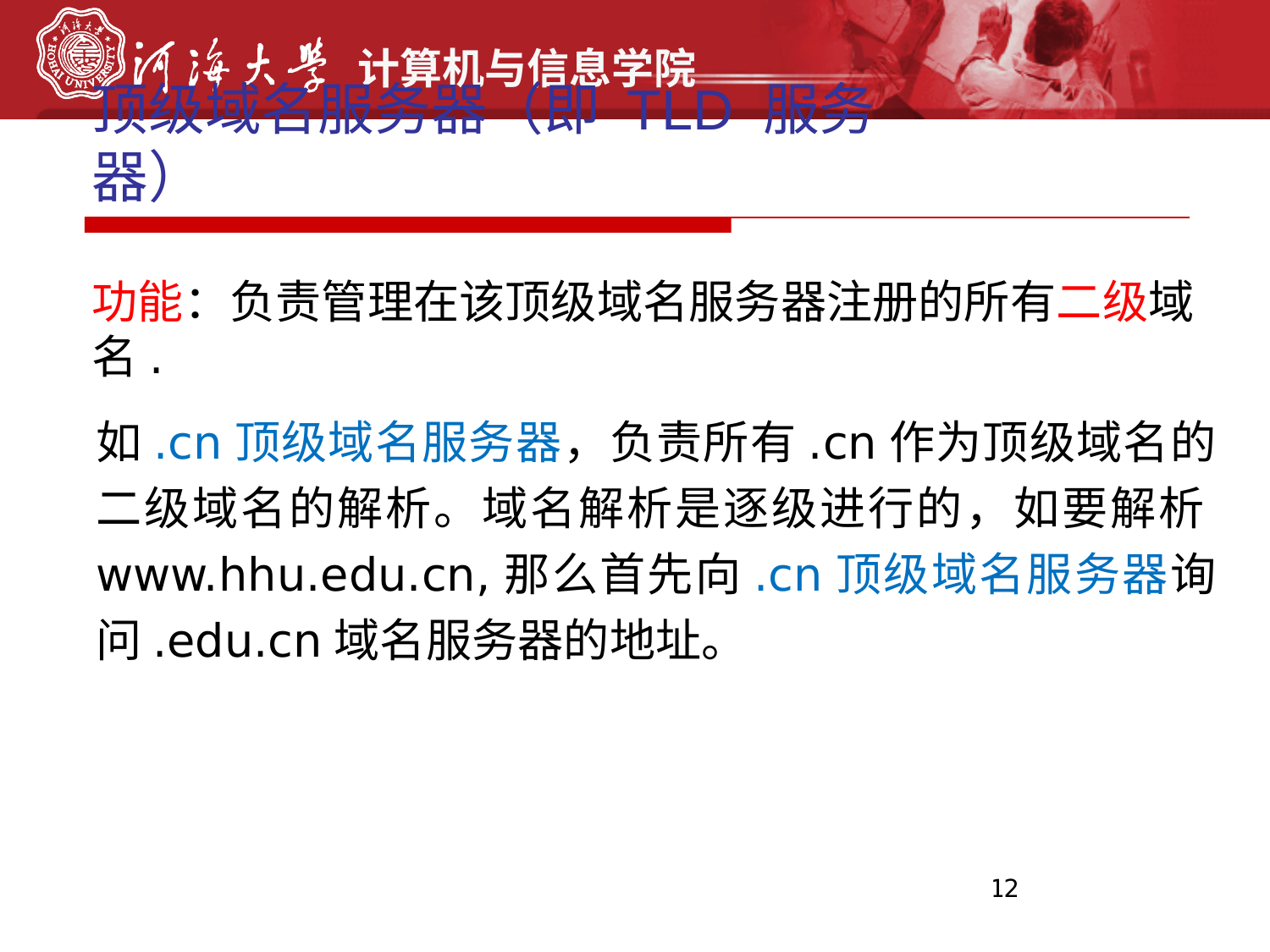

# 顶级域名服务器（即 TLD 服务器）
功能：负责管理在该顶级域名服务器注册的所有二级域名.

如.cn顶级域名服务器，负责所有.cn作为顶级域名的二级域名的解析。域名解析是逐级进行的，如要解析www.hhu.edu.cn,那么首先向.cn顶级域名服务器询问.edu.cn域名服务器的地址。

12